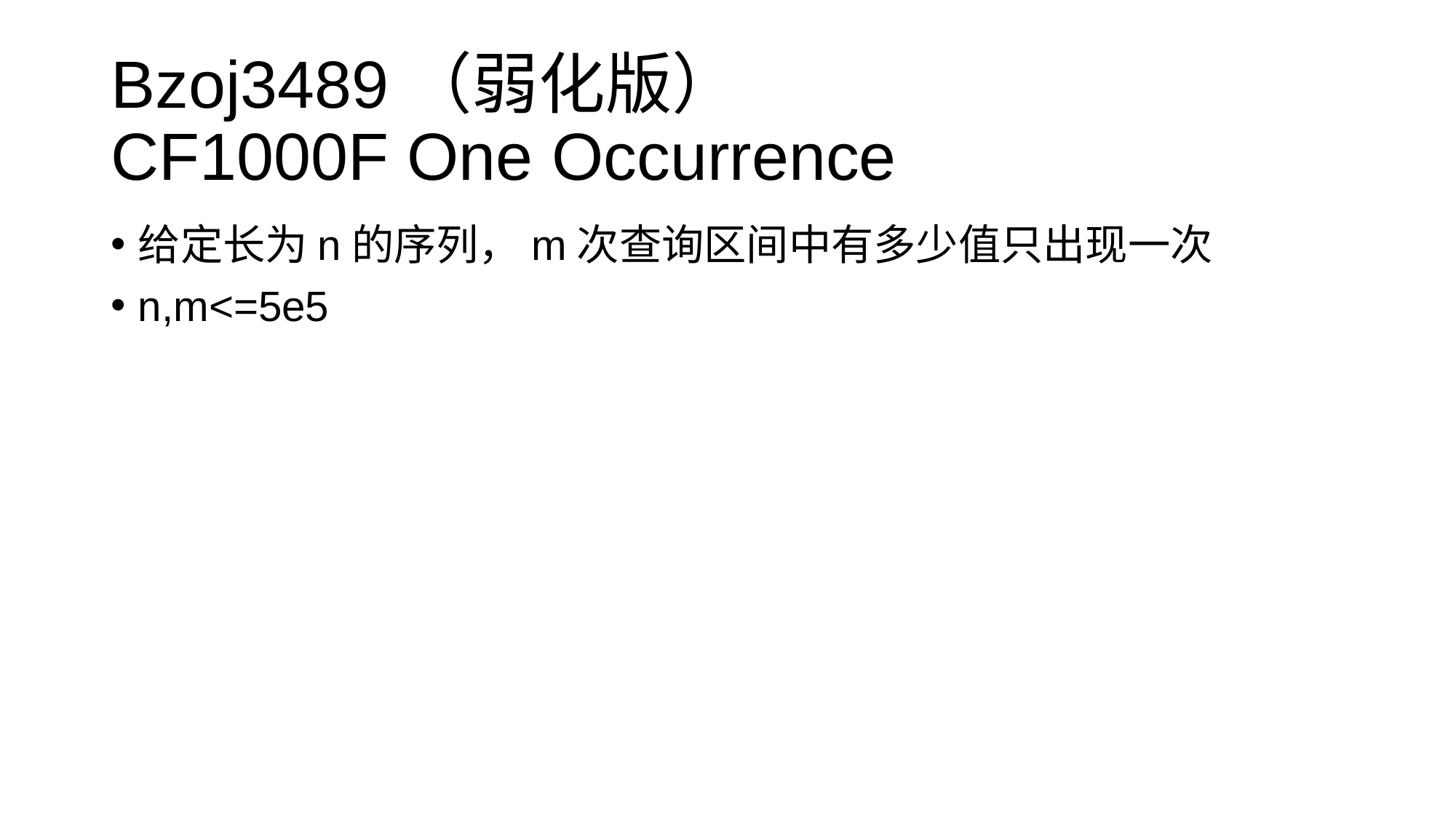

# Bzoj3489（弱化版） CF1000F One Occurrence
给定长为n的序列，m次查询区间中有多少值只出现一次
n,m<=5e5